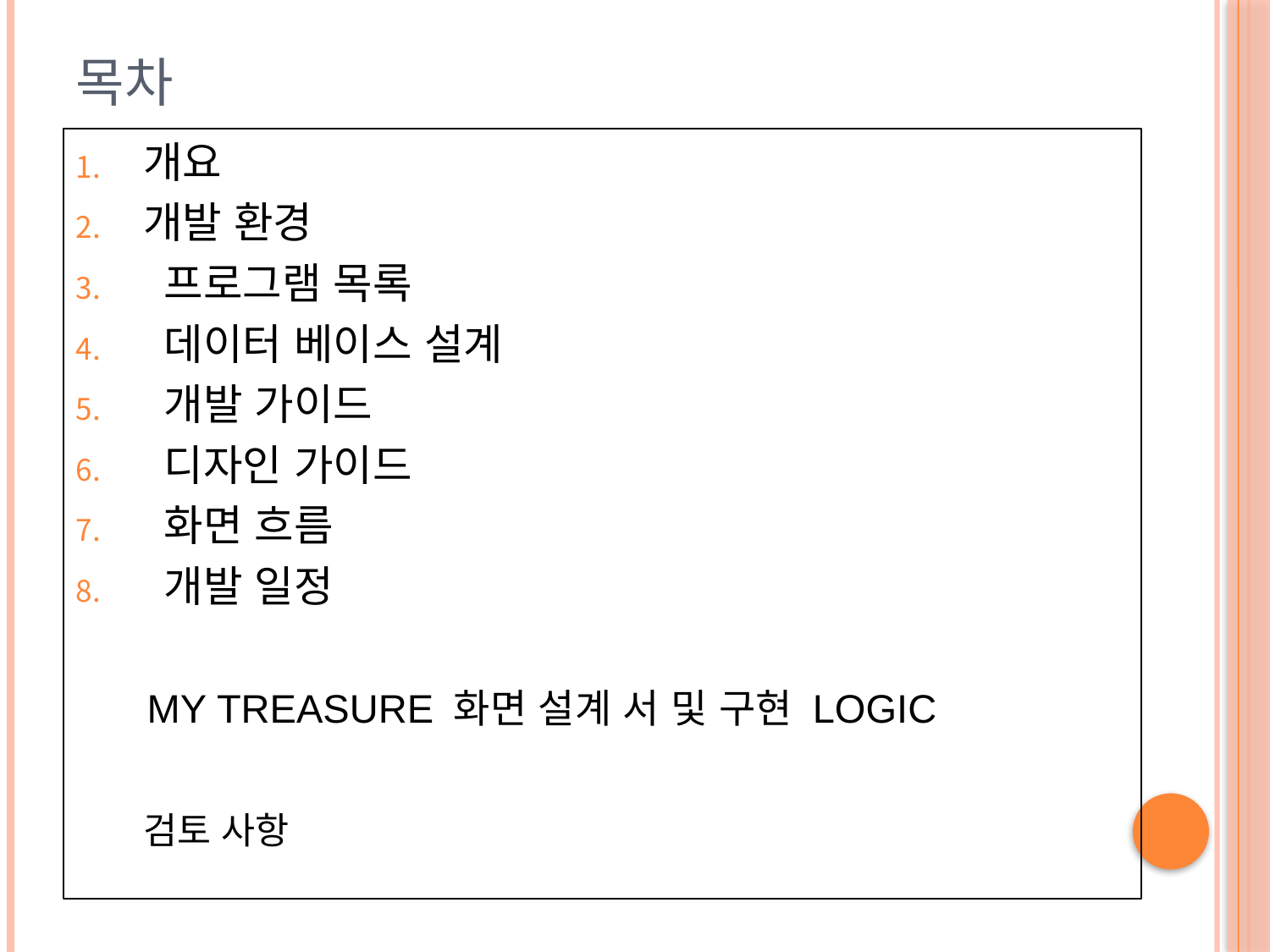

# 목차
개요
개발 환경
 프로그램 목록
 데이터 베이스 설계
 개발 가이드
 디자인 가이드
 화면 흐름
 개발 일정

      MY TREASURE 화면 설계 서 및 구현 LOGIC

	검토 사항